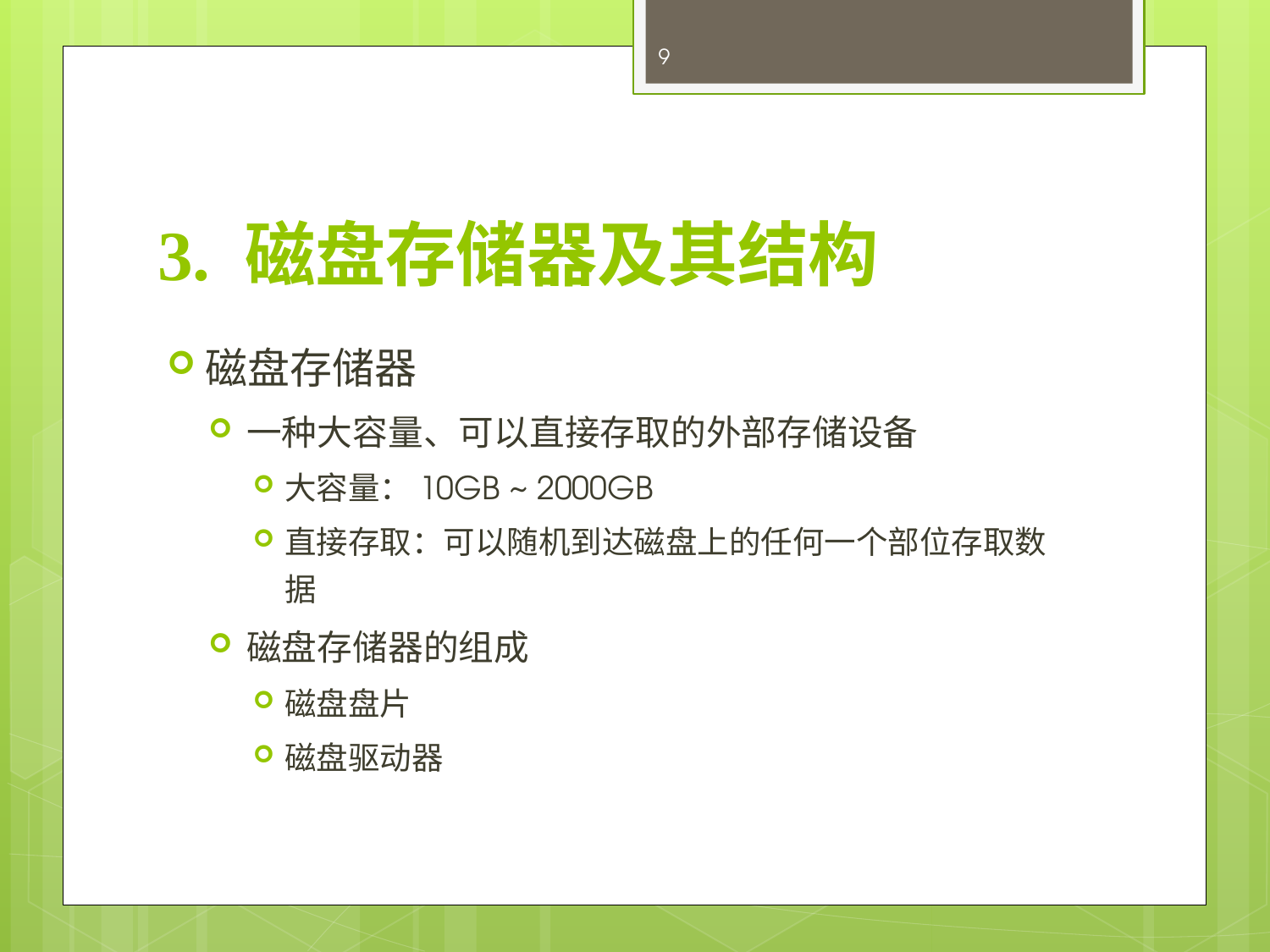

9
# 3. 磁盘存储器及其结构
磁盘存储器
一种大容量、可以直接存取的外部存储设备
大容量：10GB ~ 2000GB
直接存取：可以随机到达磁盘上的任何一个部位存取数据
磁盘存储器的组成
磁盘盘片
磁盘驱动器